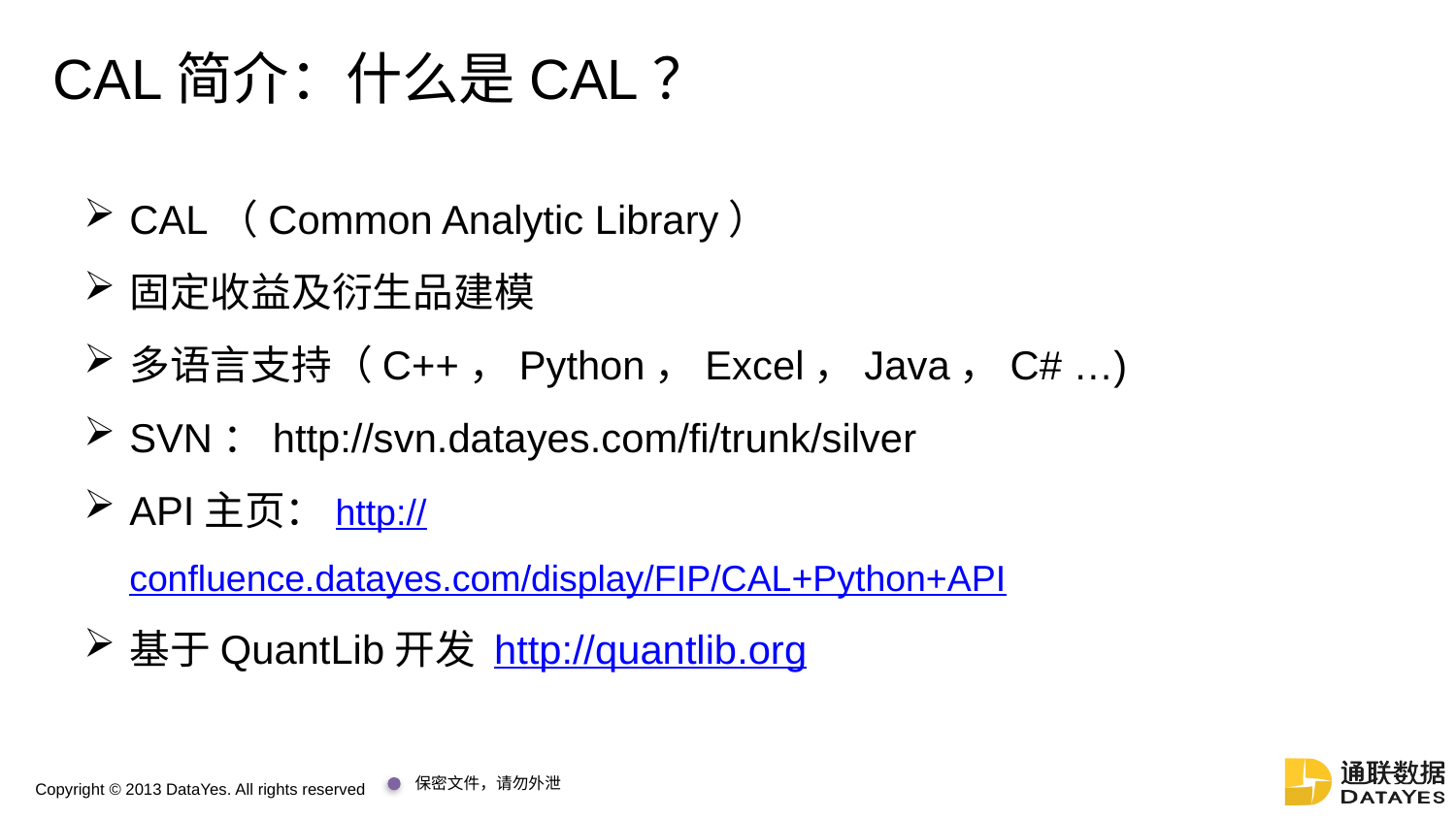

# CAL简介：什么是CAL？
CAL（Common Analytic Library）
固定收益及衍生品建模
多语言支持（C++，Python，Excel，Java，C# …)
SVN：http://svn.datayes.com/fi/trunk/silver
API主页：http://confluence.datayes.com/display/FIP/CAL+Python+API
基于QuantLib开发 http://quantlib.org